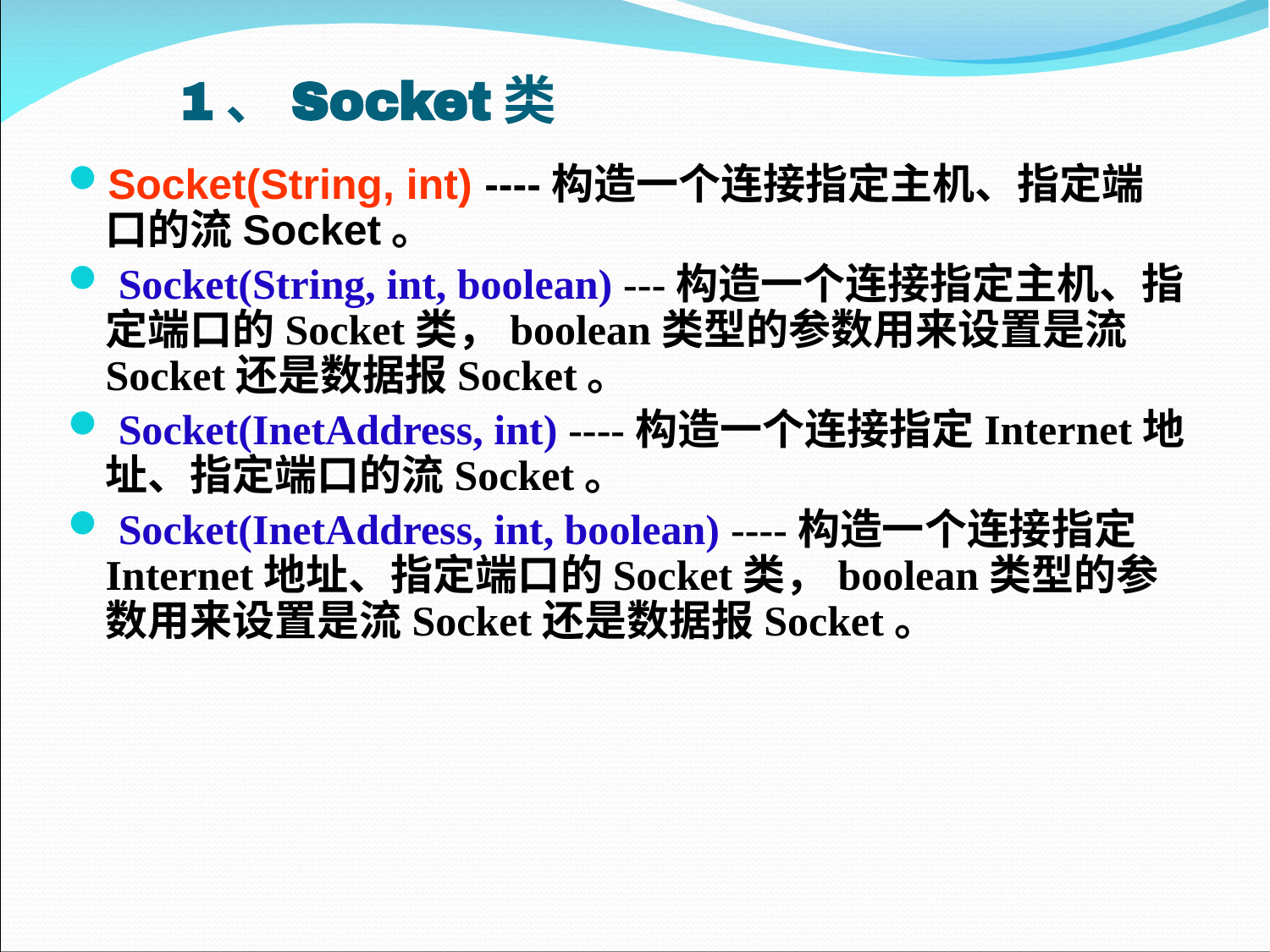

# 1、Socket类
Socket(String, int) ----构造一个连接指定主机、指定端口的流Socket。
 Socket(String, int, boolean) ---构造一个连接指定主机、指定端口的Socket类，boolean类型的参数用来设置是流Socket还是数据报Socket。
 Socket(InetAddress, int) ----构造一个连接指定Internet地址、指定端口的流Socket。
 Socket(InetAddress, int, boolean) ----构造一个连接指定Internet地址、指定端口的Socket类，boolean类型的参数用来设置是流Socket还是数据报Socket。